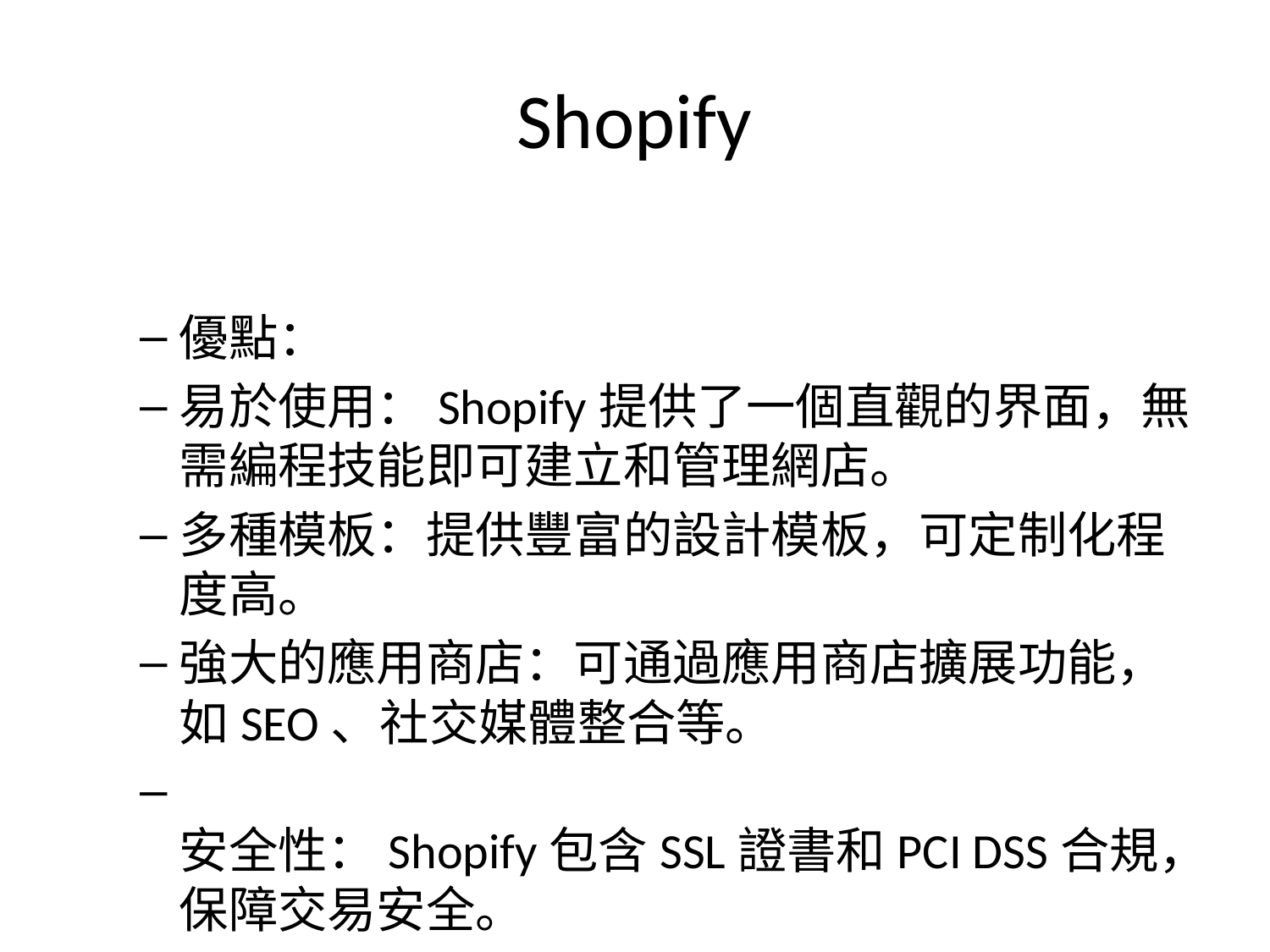

# Shopify

優點：
易於使用：Shopify提供了一個直觀的界面，無需編程技能即可建立和管理網店。
多種模板：提供豐富的設計模板，可定制化程度高。
強大的應用商店：可通過應用商店擴展功能，如SEO、社交媒體整合等。
安全性：Shopify包含SSL證書和PCI DSS合規，保障交易安全。
缺點：
費用相對較高：Shopify收取月費及交易手續費，對於小型商家可能負擔較重。
自定義限制：雖然模板豐富，但深入的自定義需要一定的技術知識。